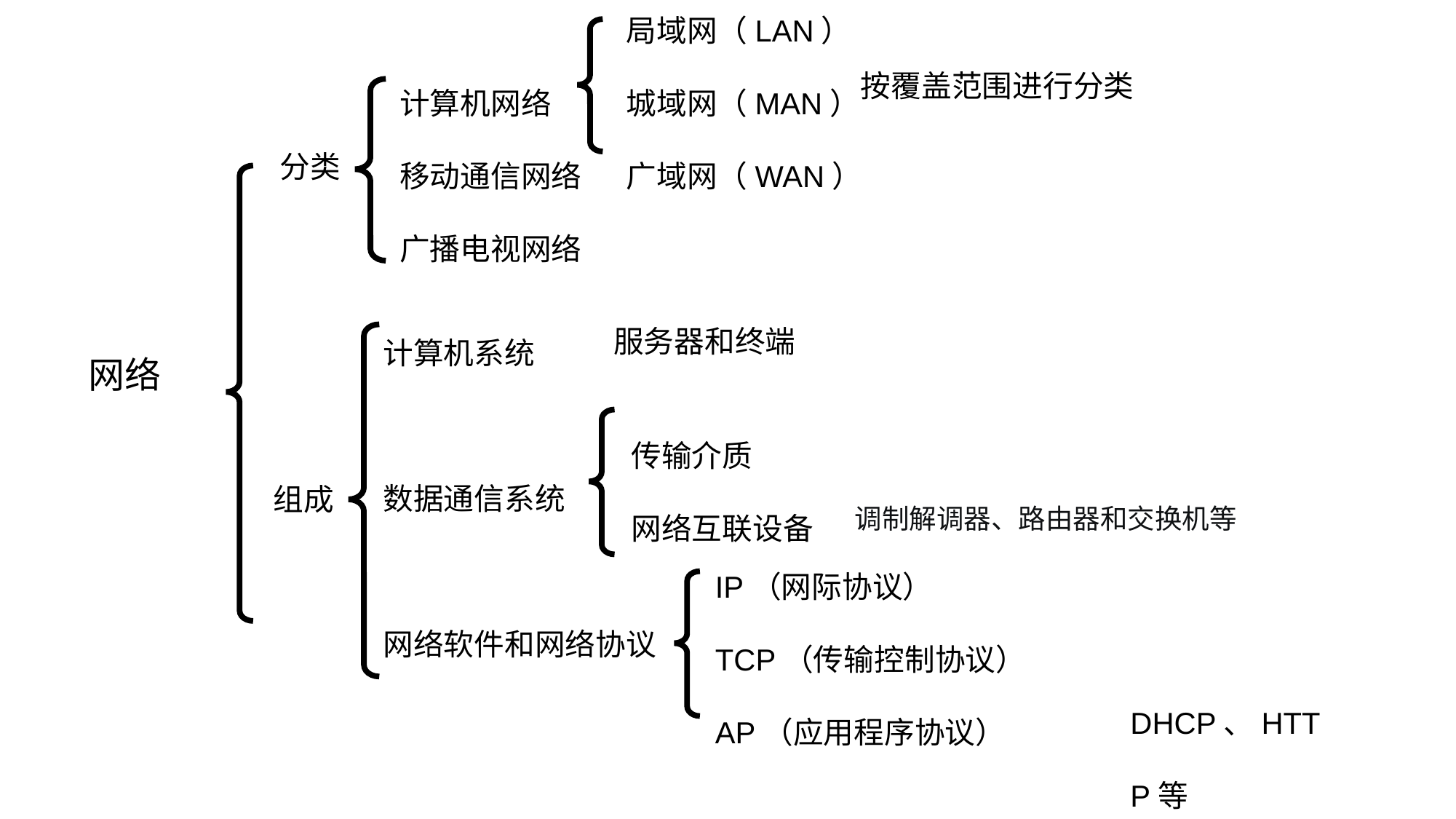

局域网（LAN）
城域网（MAN）
广域网（WAN）

计算机网络
移动通信网络
广播电视网络
按覆盖范围进行分类

分类

计算机系统

数据通信系统

网络软件和网络协议
服务器和终端

组成
网络
传输介质
网络互联设备

调制解调器、路由器和交换机等
IP（网际协议）
TCP（传输控制协议）
AP（应用程序协议）

DHCP、HTTP等